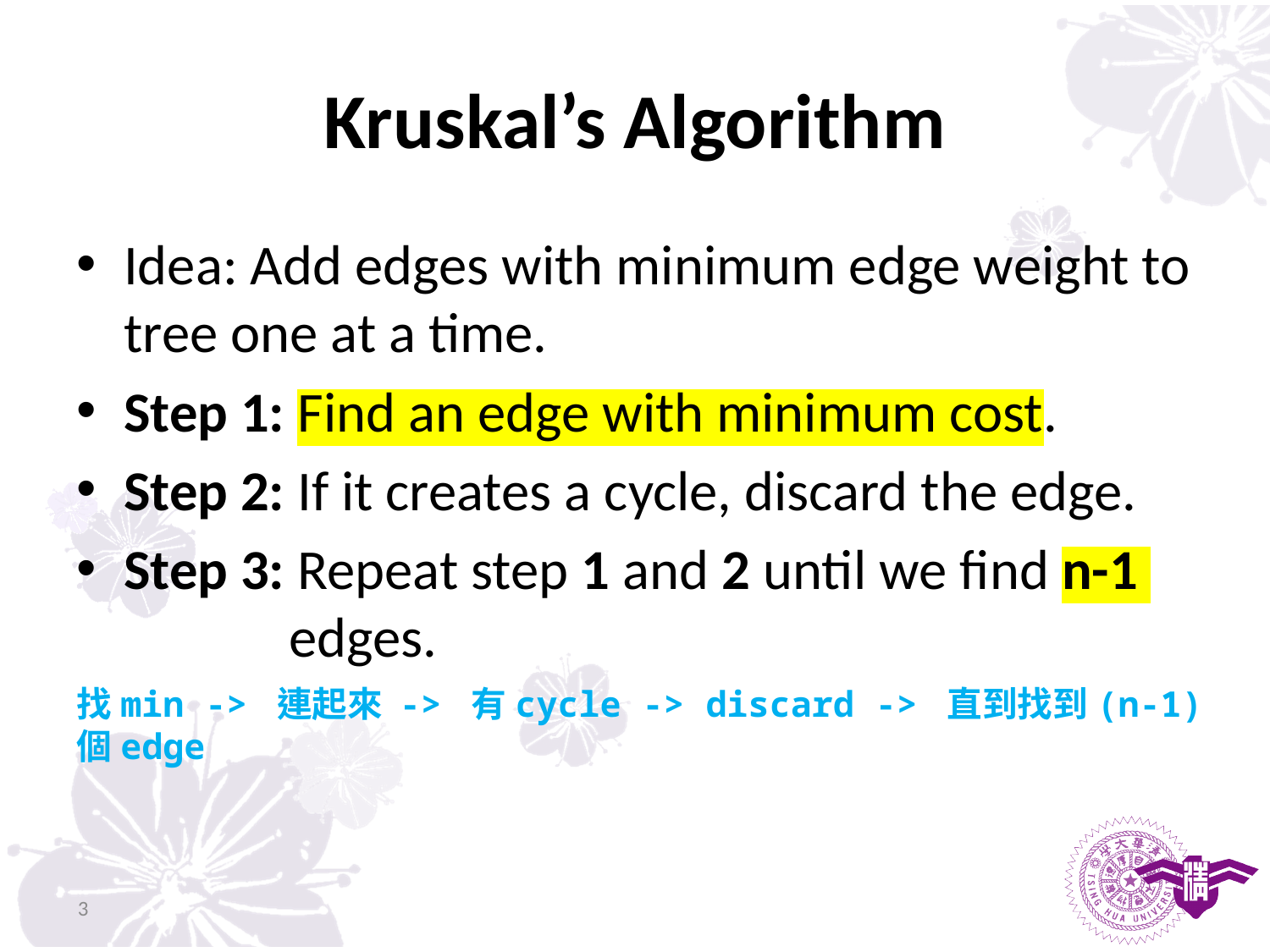

# Kruskal’s Algorithm
Idea: Add edges with minimum edge weight to tree one at a time.
Step 1: Find an edge with minimum cost.
Step 2: If it creates a cycle, discard the edge.
Step 3: Repeat step 1 and 2 until we find n-1
             edges.
找min -> 連起來 -> 有cycle -> discard -> 直到找到(n-1)個edge
3